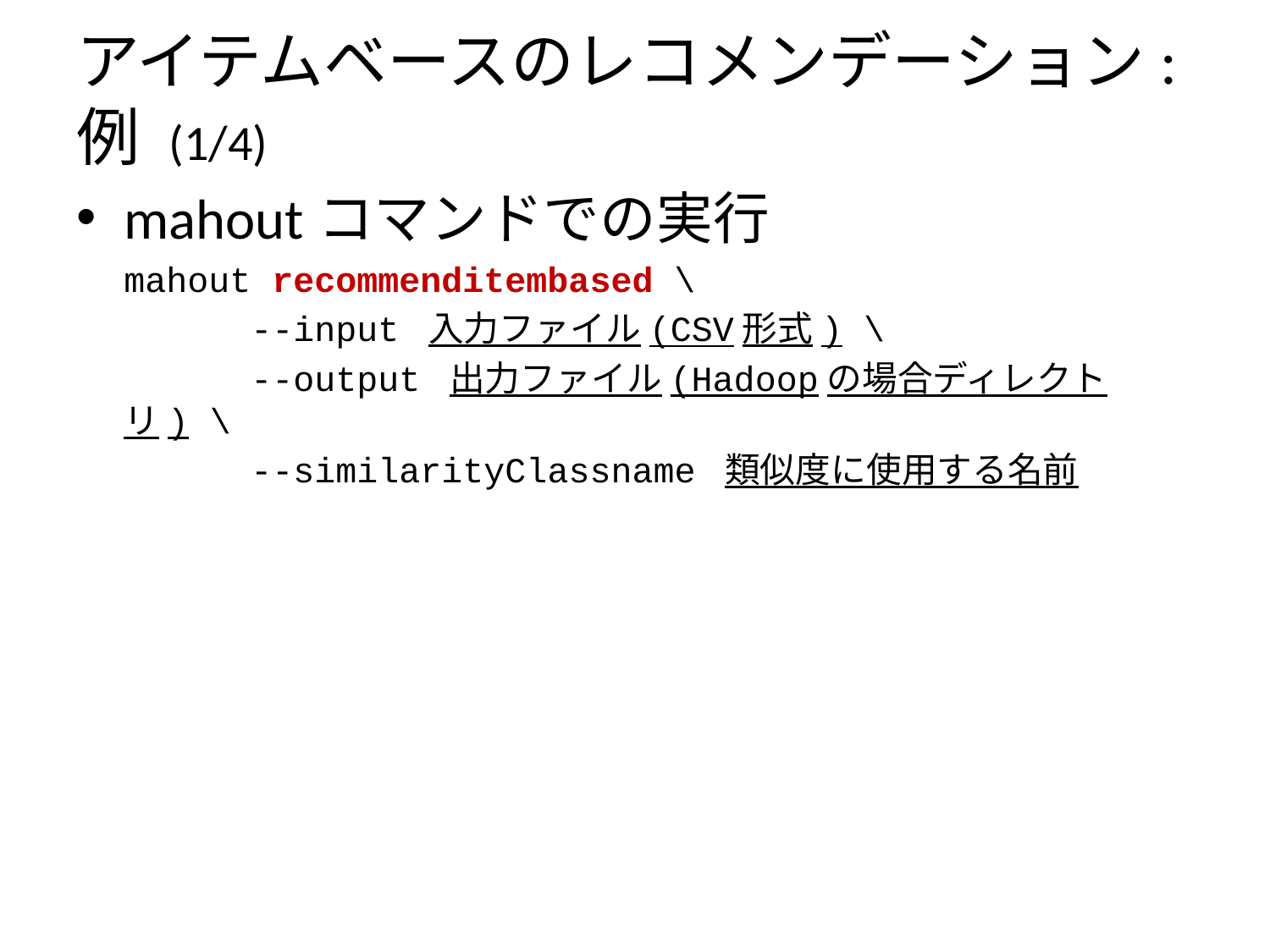

# アイテムベースのレコメンデーション:例 (1/4)
mahoutコマンドでの実行
	mahout recommenditembased \
		--input 入力ファイル(CSV形式) \
		--output 出力ファイル(Hadoopの場合ディレクトリ) \
		--similarityClassname 類似度に使用する名前